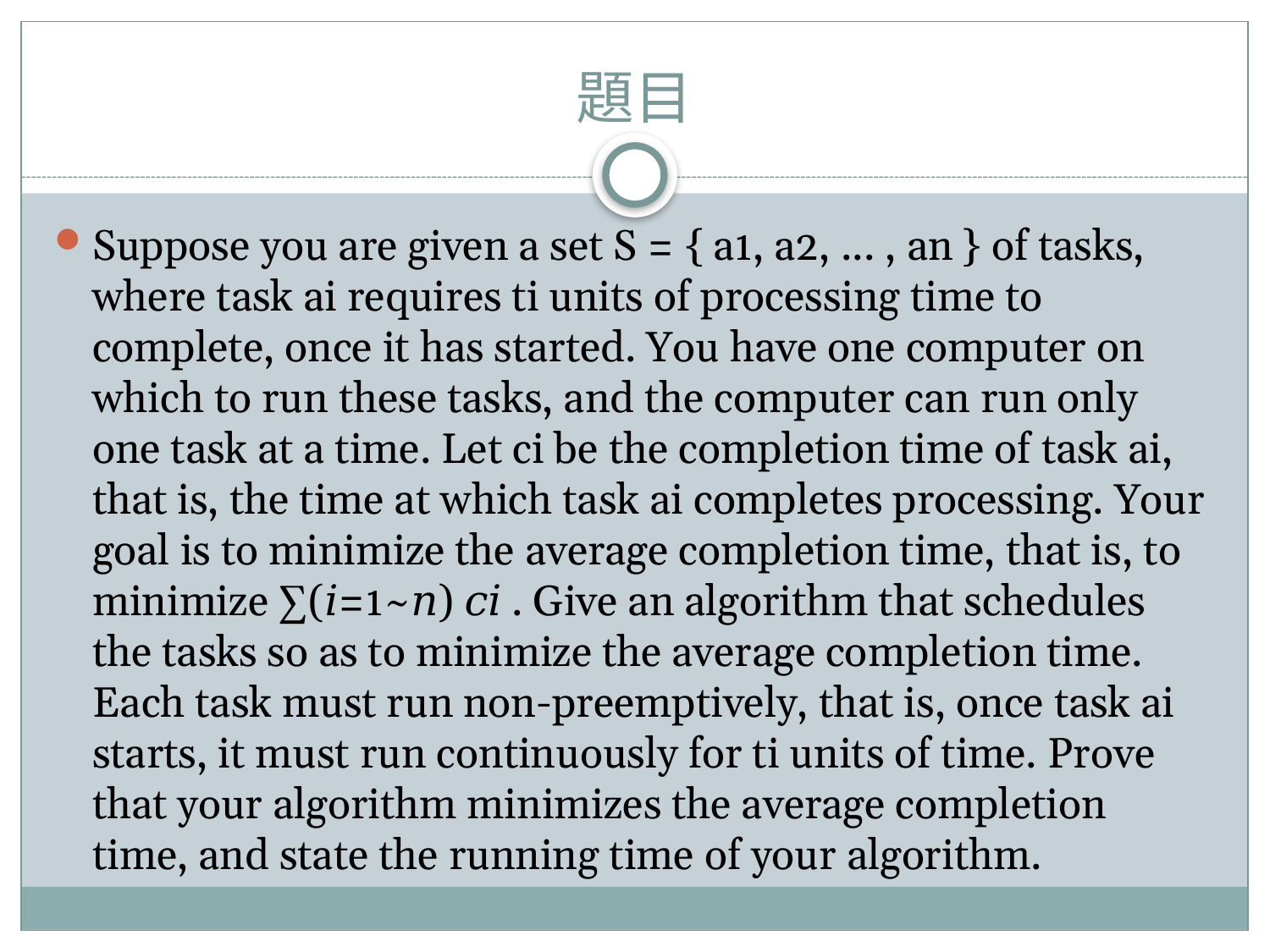

# 題目
Suppose you are given a set S = { a1, a2, ... , an } of tasks, where task ai requires ti units of processing time to complete, once it has started. You have one computer on which to run these tasks, and the computer can run only one task at a time. Let ci be the completion time of task ai, that is, the time at which task ai completes processing. Your goal is to minimize the average completion time, that is, to minimize ∑(𝑖=1~𝑛) 𝑐𝑖 . Give an algorithm that schedules the tasks so as to minimize the average completion time. Each task must run non-preemptively, that is, once task ai starts, it must run continuously for ti units of time. Prove that your algorithm minimizes the average completion time, and state the running time of your algorithm.